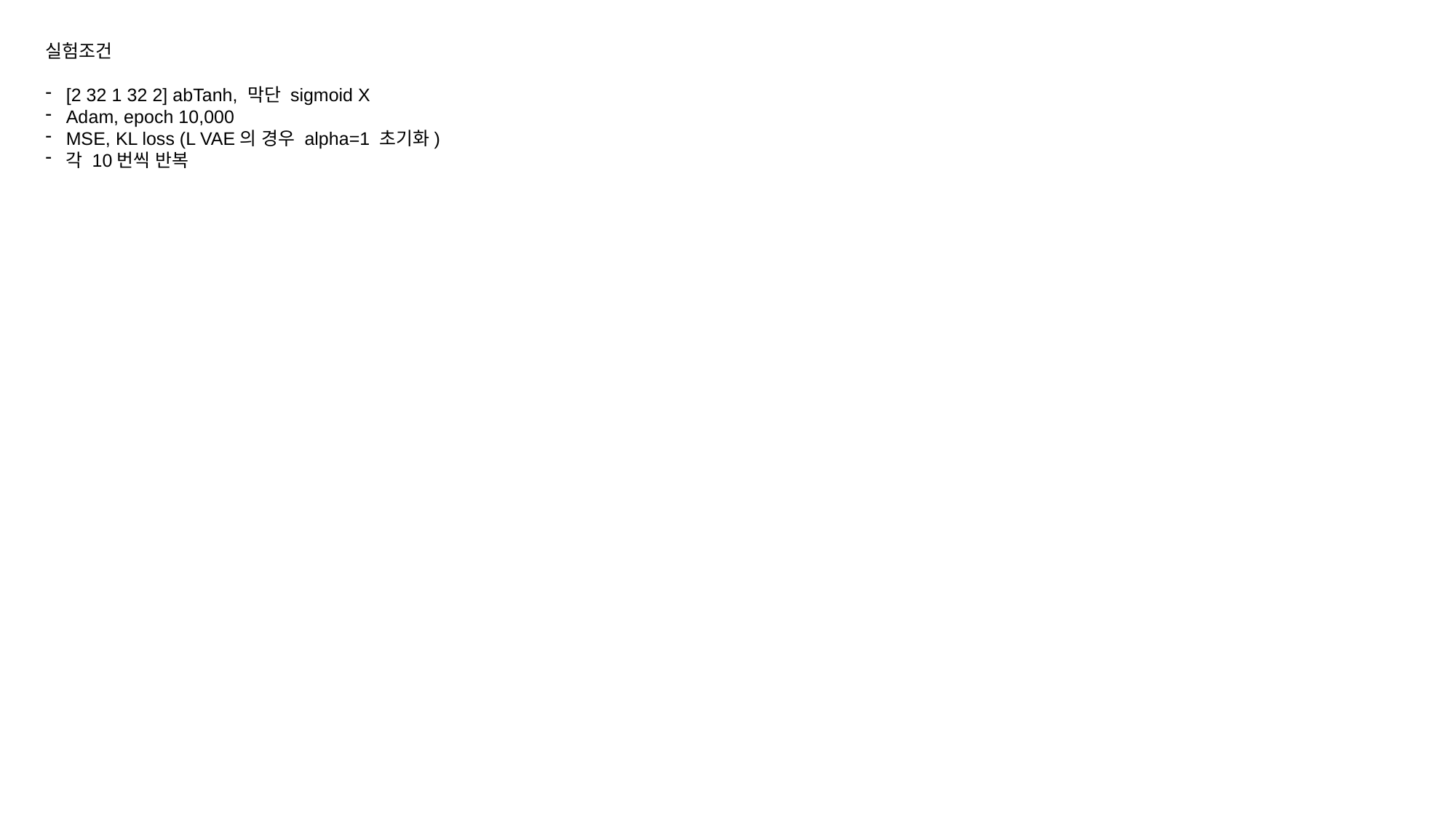

실험조건

[2 32 1 32 2] abTanh, 막단 sigmoid X
Adam, epoch 10,000
MSE, KL loss (L VAE의 경우 alpha=1 초기화)
각 10번씩 반복